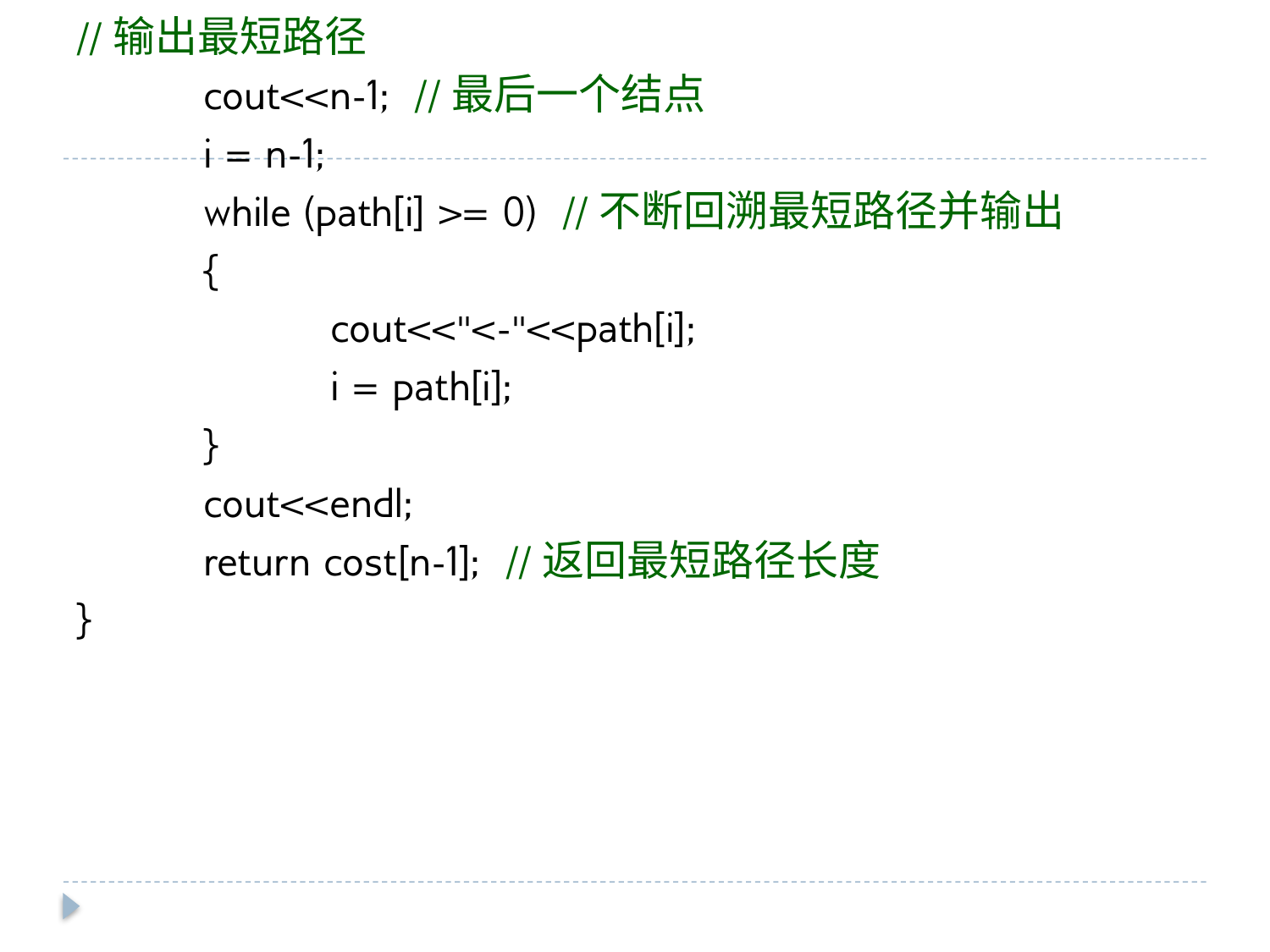

//输出最短路径
	cout<<n-1;  //最后一个结点
	i = n-1;
	while (path[i] >= 0)  //不断回溯最短路径并输出
	{
		cout<<"<-"<<path[i];
		i = path[i];
	}
	cout<<endl;
	return cost[n-1];  //返回最短路径长度
}